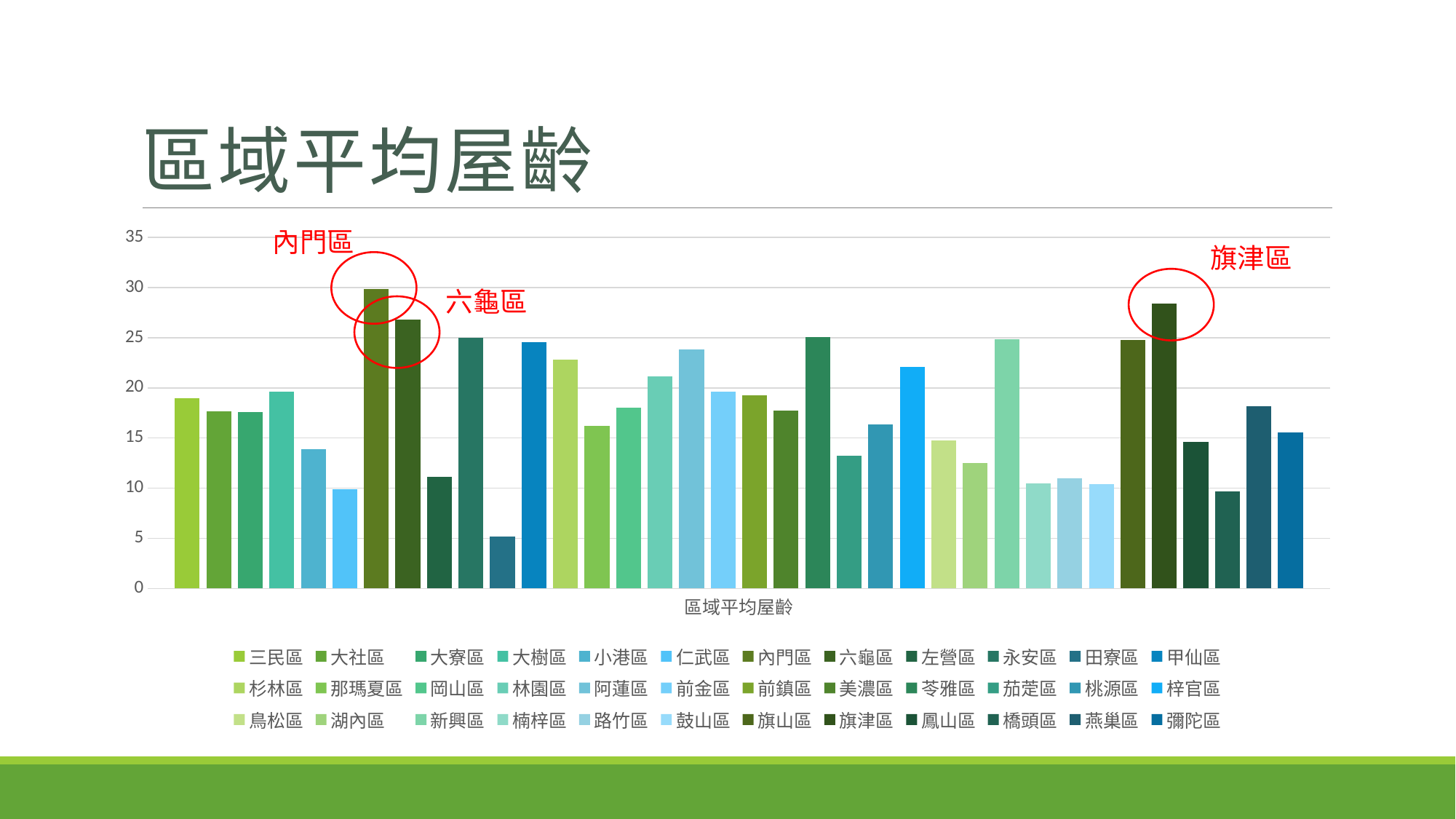

# 區域平均屋齡

### Chart

| Category | 三民區 | 大社區 | 大寮區 | 大樹區 | 小港區 | 仁武區 | 內門區 | 六龜區 | 左營區 | 永安區 | 田寮區 | 甲仙區 | 杉林區 | 那瑪夏區 | 岡山區 | 林園區 | 阿蓮區 | 前金區 | 前鎮區 | 美濃區 | 苓雅區 | 茄萣區 | 桃源區 | 梓官區 | 鳥松區 | 湖內區 | 新興區 | 楠梓區 | 路竹區 | 鼓山區 | 旗山區 | 旗津區 | 鳳山區 | 橋頭區 | 燕巢區 | 彌陀區 |
|---|---|---|---|---|---|---|---|---|---|---|---|---|---|---|---|---|---|---|---|---|---|---|---|---|---|---|---|---|---|---|---|---|---|---|---|---|
| 區域平均屋齡 | 18.99696 | 17.69935 | 17.58597 | 19.63037 | 13.87861 | 9.874125 | 29.84131 | 26.78356 | 11.1668 | 25.00698 | 5.189041 | 24.59191 | 22.79964 | 16.2411 | 17.9947 | 21.13393 | 23.8173 | 19.60482 | 19.2457 | 17.74218 | 25.06959 | 13.24543 | 16.38493 | 22.0821 | 14.78551 | 12.48652 | 24.8558 | 10.48804 | 11.00575 | 10.4201 | 24.80454 | 28.39763 | 14.6331 | 9.702004 | 18.1937 | 15.58211 |
內門區
旗津區

六龜區